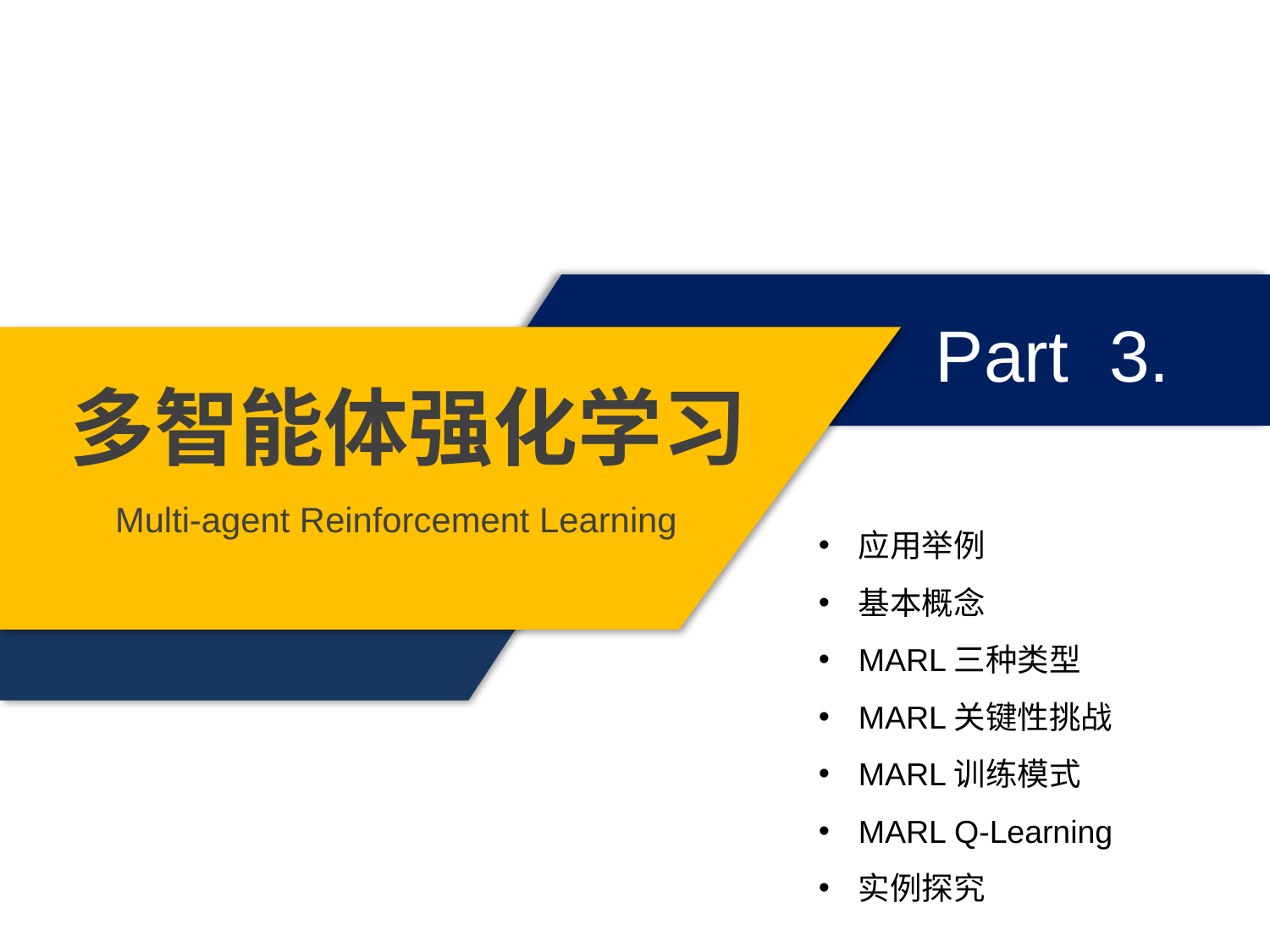

Part  3.

多智能体强化学习
Multi-agent Reinforcement Learning
应用举例
基本概念
MARL三种类型
MARL关键性挑战
MARL训练模式
MARL Q-Learning
实例探究